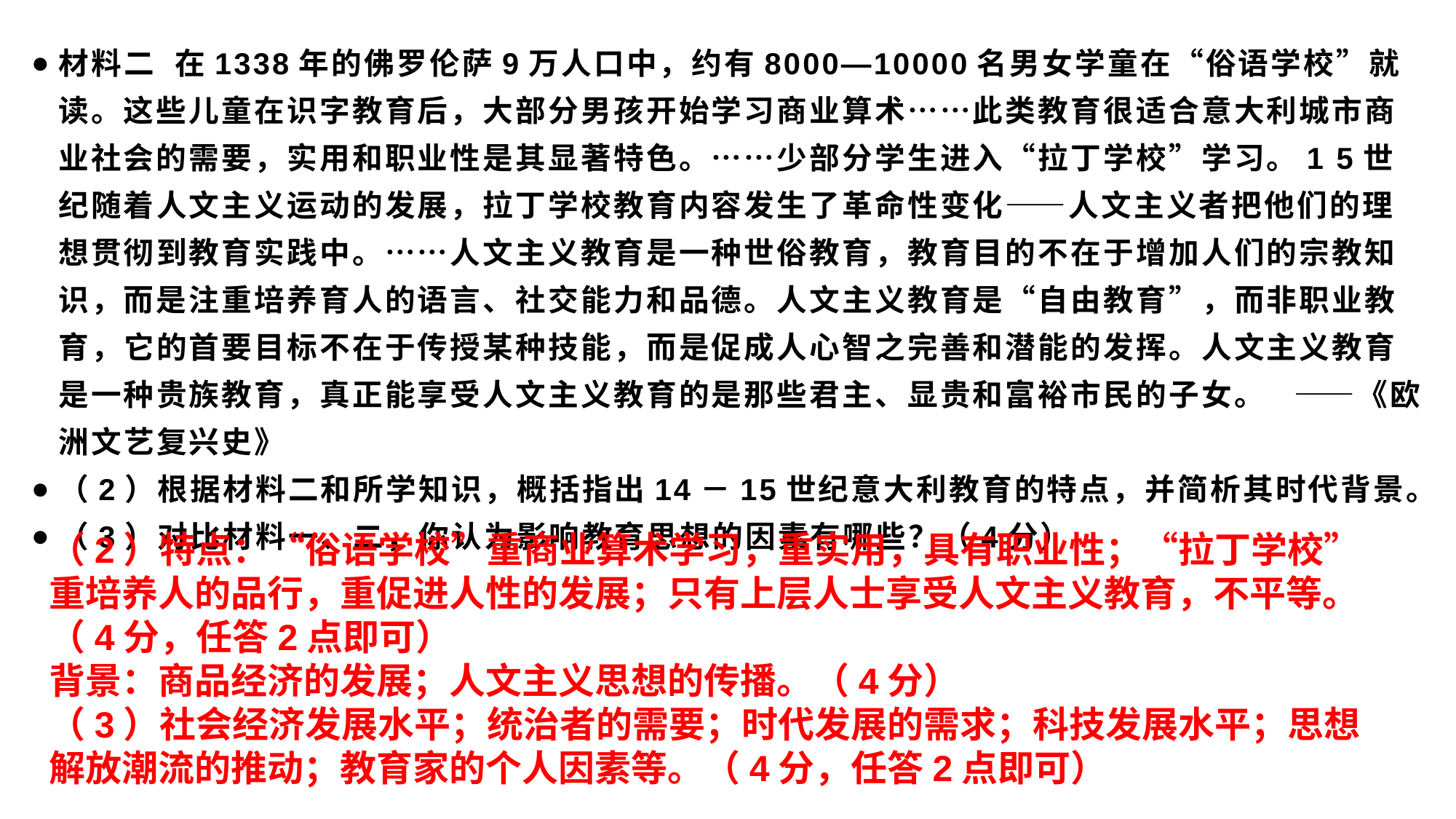

材料二  在1338年的佛罗伦萨9万人口中，约有8000—10000名男女学童在“俗语学校”就读。这些儿童在识字教育后，大部分男孩开始学习商业算术……此类教育很适合意大利城市商业社会的需要，实用和职业性是其显著特色。……少部分学生进入“拉丁学校”学习。1 5世纪随着人文主义运动的发展，拉丁学校教育内容发生了革命性变化——人文主义者把他们的理想贯彻到教育实践中。……人文主义教育是一种世俗教育，教育目的不在于增加人们的宗教知识，而是注重培养育人的语言、社交能力和品德。人文主义教育是“自由教育”，而非职业教育，它的首要目标不在于传授某种技能，而是促成人心智之完善和潜能的发挥。人文主义教育是一种贵族教育，真正能享受人文主义教育的是那些君主、显贵和富裕市民的子女。   ——《欧洲文艺复兴史》
（2）根据材料二和所学知识，概括指出14－15世纪意大利教育的特点，并简析其时代背景。
（3）对比材料一、二，你认为影响教育思想的因素有哪些？（4分）
（2）特点：“俗语学校”重商业算术学习，重实用，具有职业性；“拉丁学校”重培养人的品行，重促进人性的发展；只有上层人士享受人文主义教育，不平等。（4分，任答2点即可）背景：商品经济的发展；人文主义思想的传播。（4分）（3）社会经济发展水平；统治者的需要；时代发展的需求；科技发展水平；思想解放潮流的推动；教育家的个人因素等。（4分，任答2点即可）